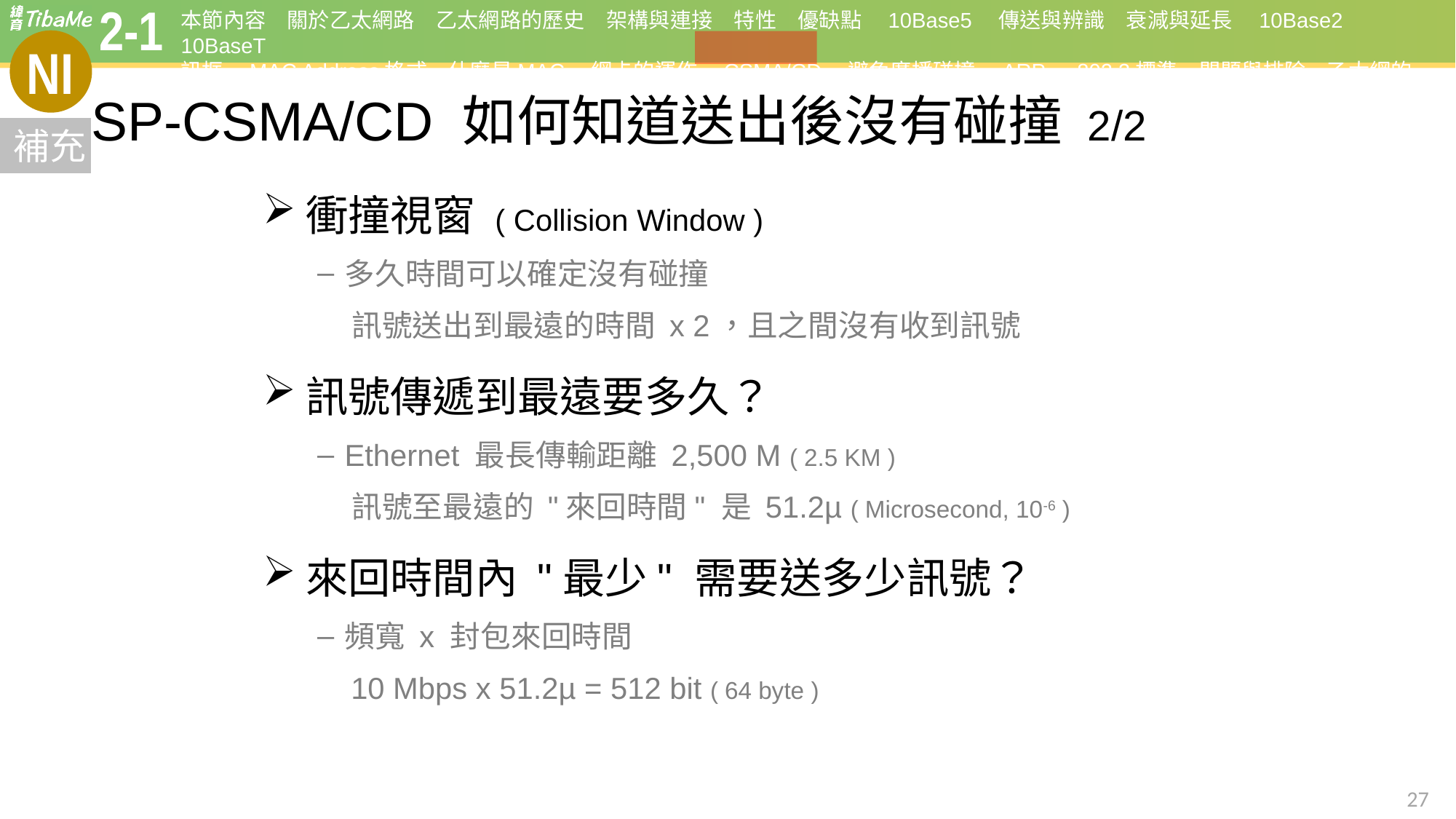

# SP-CSMA/CD 如何知道送出後沒有碰撞 2/2
衝撞視窗 ( Collision Window )
多久時間可以確定沒有碰撞
    訊號送出到最遠的時間 x 2，且之間沒有收到訊號
訊號傳遞到最遠要多久？
Ethernet 最長傳輸距離 2,500 M ( 2.5 KM )
    訊號至最遠的 "來回時間" 是 51.2µ ( Microsecond, 10-6 )
來回時間內 "最少" 需要送多少訊號？
頻寬 x 封包來回時間
    10 Mbps x 51.2µ = 512 bit ( 64 byte )